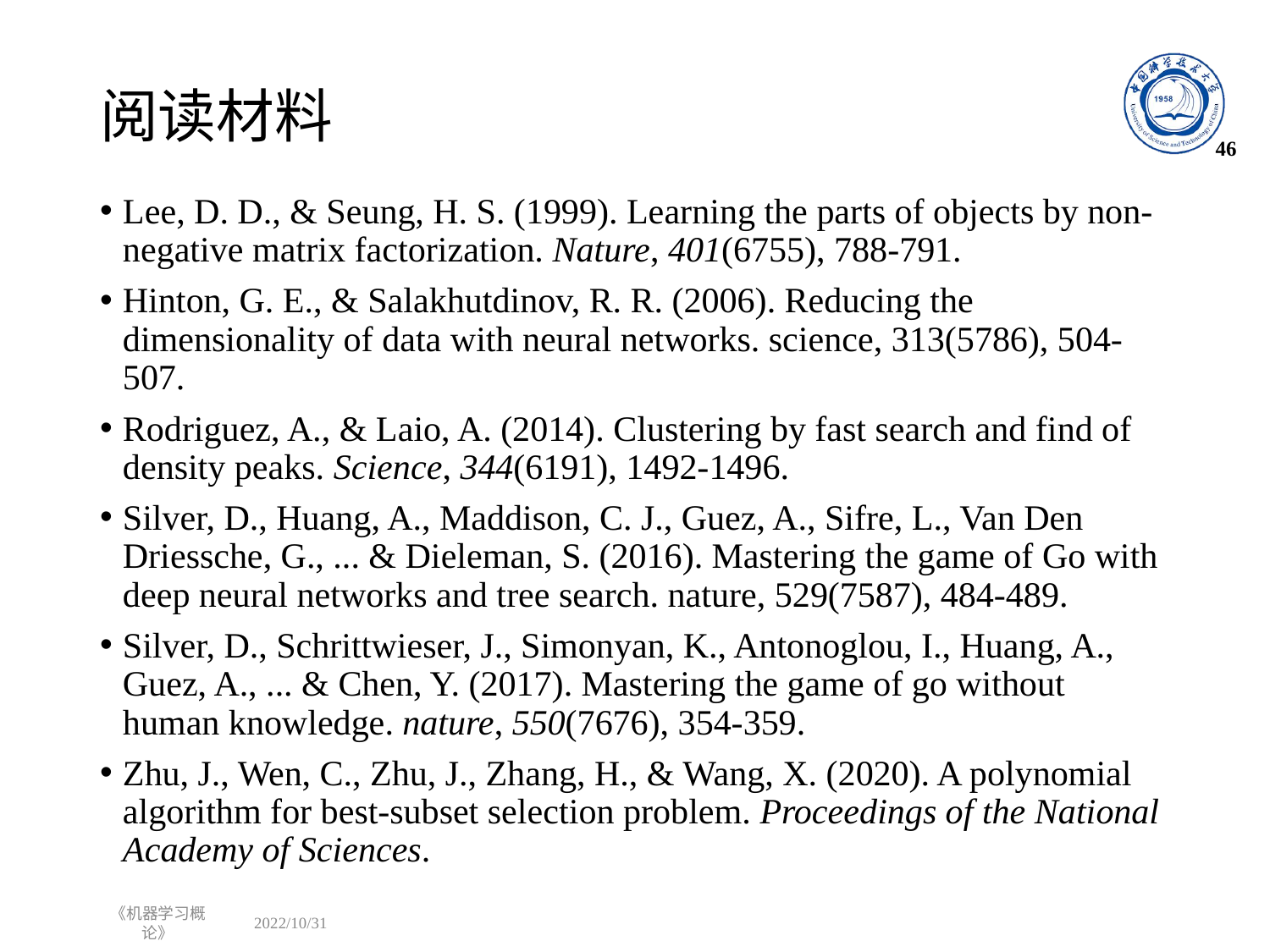

# 阅读材料
46
Lee, D. D., & Seung, H. S. (1999). Learning the parts of objects by non-negative matrix factorization. Nature, 401(6755), 788-791.
Hinton, G. E., & Salakhutdinov, R. R. (2006). Reducing the dimensionality of data with neural networks. science, 313(5786), 504-507.
Rodriguez, A., & Laio, A. (2014). Clustering by fast search and find of density peaks. Science, 344(6191), 1492-1496.
Silver, D., Huang, A., Maddison, C. J., Guez, A., Sifre, L., Van Den Driessche, G., ... & Dieleman, S. (2016). Mastering the game of Go with deep neural networks and tree search. nature, 529(7587), 484-489.
Silver, D., Schrittwieser, J., Simonyan, K., Antonoglou, I., Huang, A., Guez, A., ... & Chen, Y. (2017). Mastering the game of go without human knowledge. nature, 550(7676), 354-359.
Zhu, J., Wen, C., Zhu, J., Zhang, H., & Wang, X. (2020). A polynomial algorithm for best-subset selection problem. Proceedings of the National Academy of Sciences.
《机器学习概论》
2022/10/31